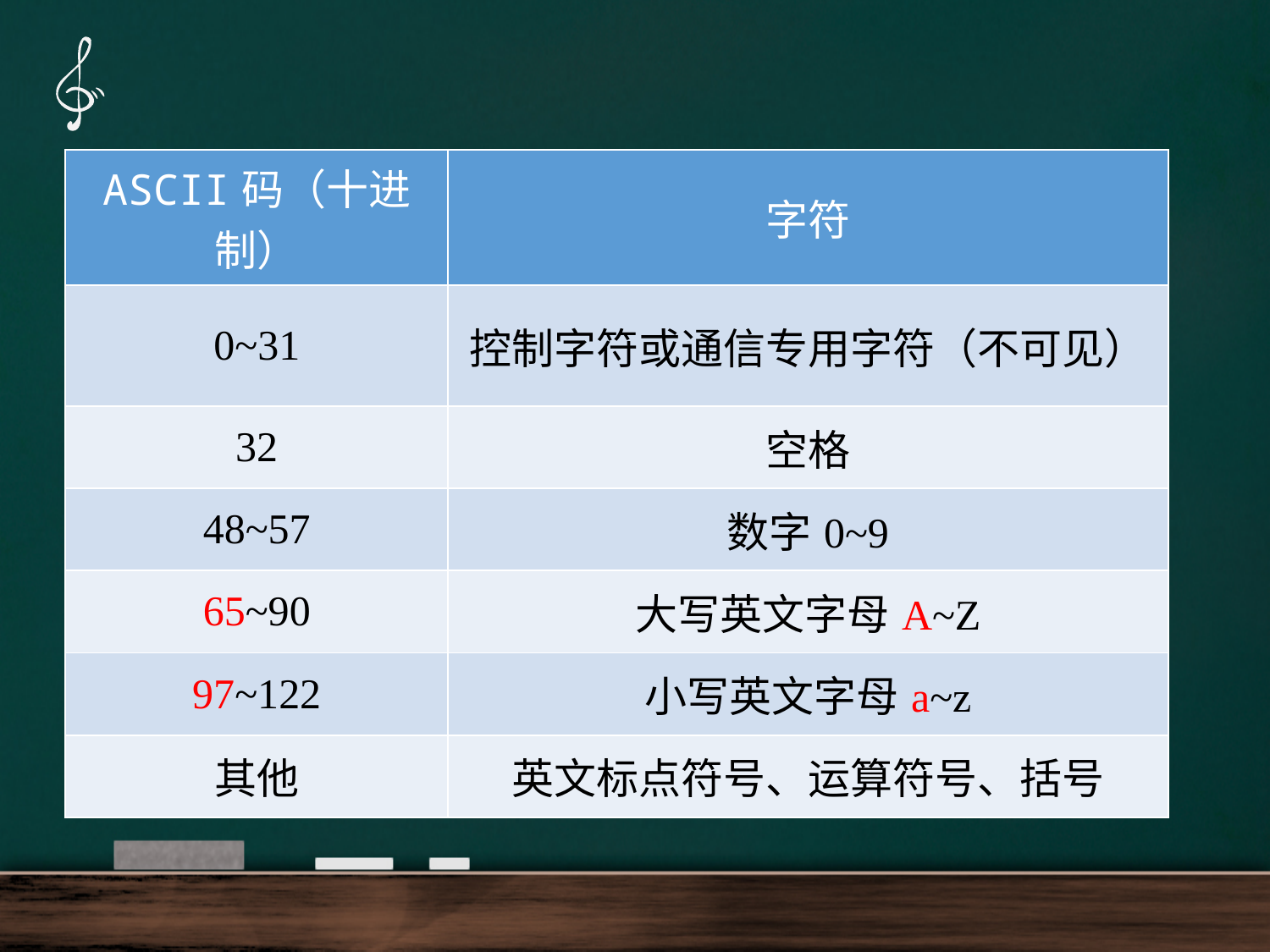

| ASCII码（十进制） | 字符 |
| --- | --- |
| 0~31 | 控制字符或通信专用字符（不可见） |
| 32 | 空格 |
| 48~57 | 数字0~9 |
| 65~90 | 大写英文字母A~Z |
| 97~122 | 小写英文字母a~z |
| 其他 | 英文标点符号、运算符号、括号 |